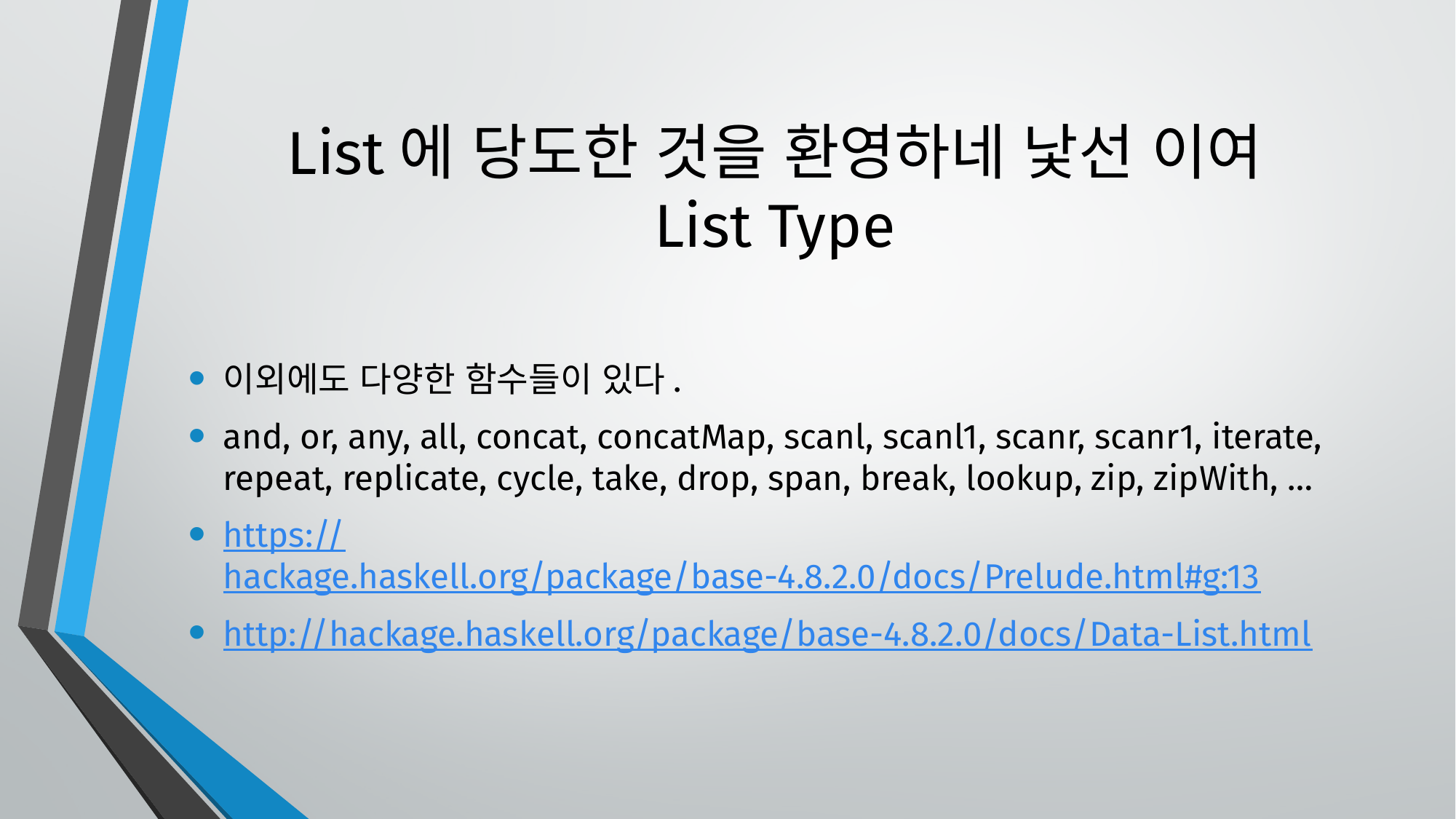

# List에 당도한 것을 환영하네 낯선 이여 List Type
이외에도 다양한 함수들이 있다.
and, or, any, all, concat, concatMap, scanl, scanl1, scanr, scanr1, iterate, repeat, replicate, cycle, take, drop, span, break, lookup, zip, zipWith, …
https://hackage.haskell.org/package/base-4.8.2.0/docs/Prelude.html#g:13
http://hackage.haskell.org/package/base-4.8.2.0/docs/Data-List.html